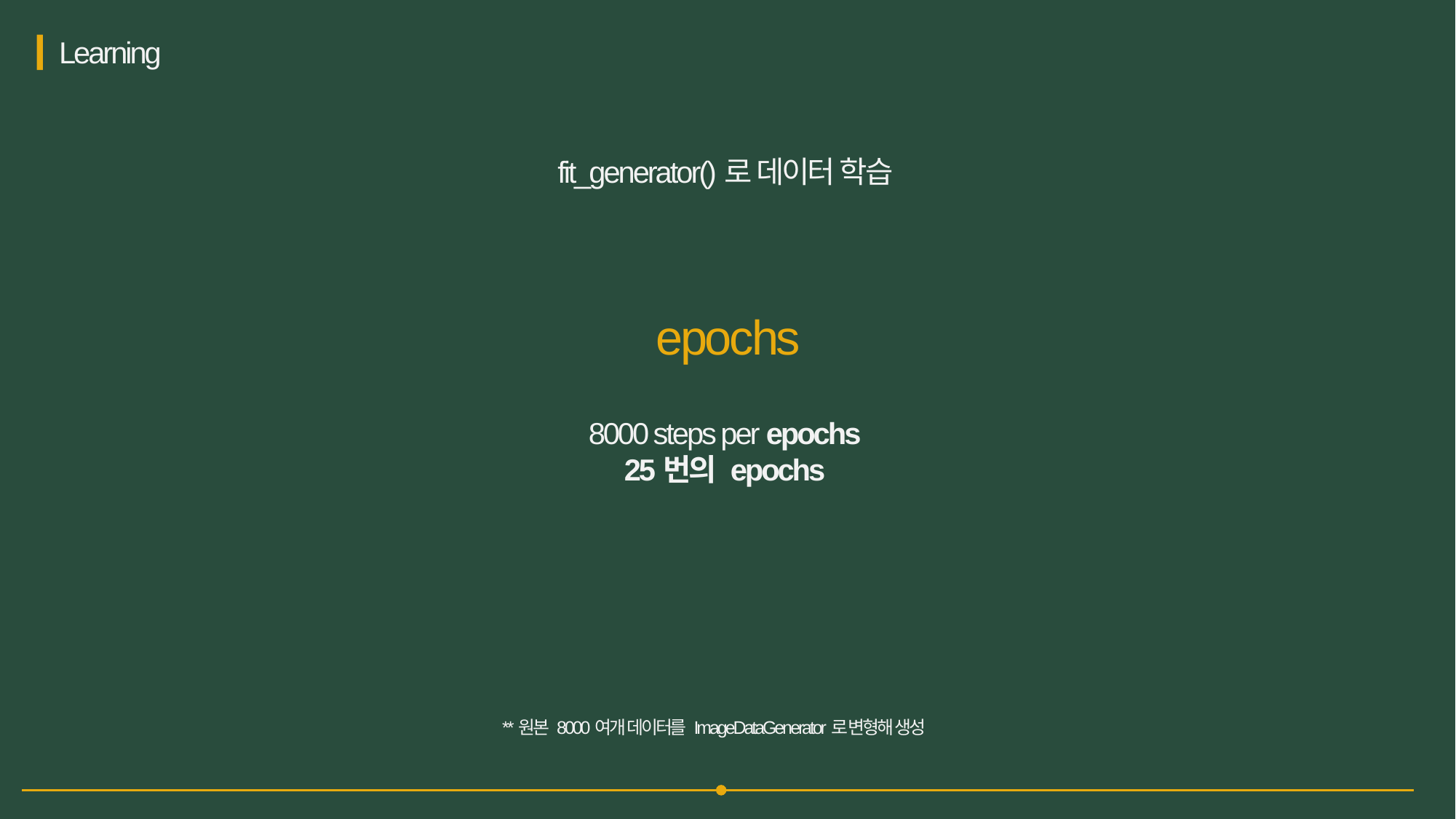

Learning

fit_generator()로 데이터 학습
epochs
8000 steps per epochs
25번의 epochs
**원본 8000여개 데이터를 ImageDataGenerator로 변형해 생성